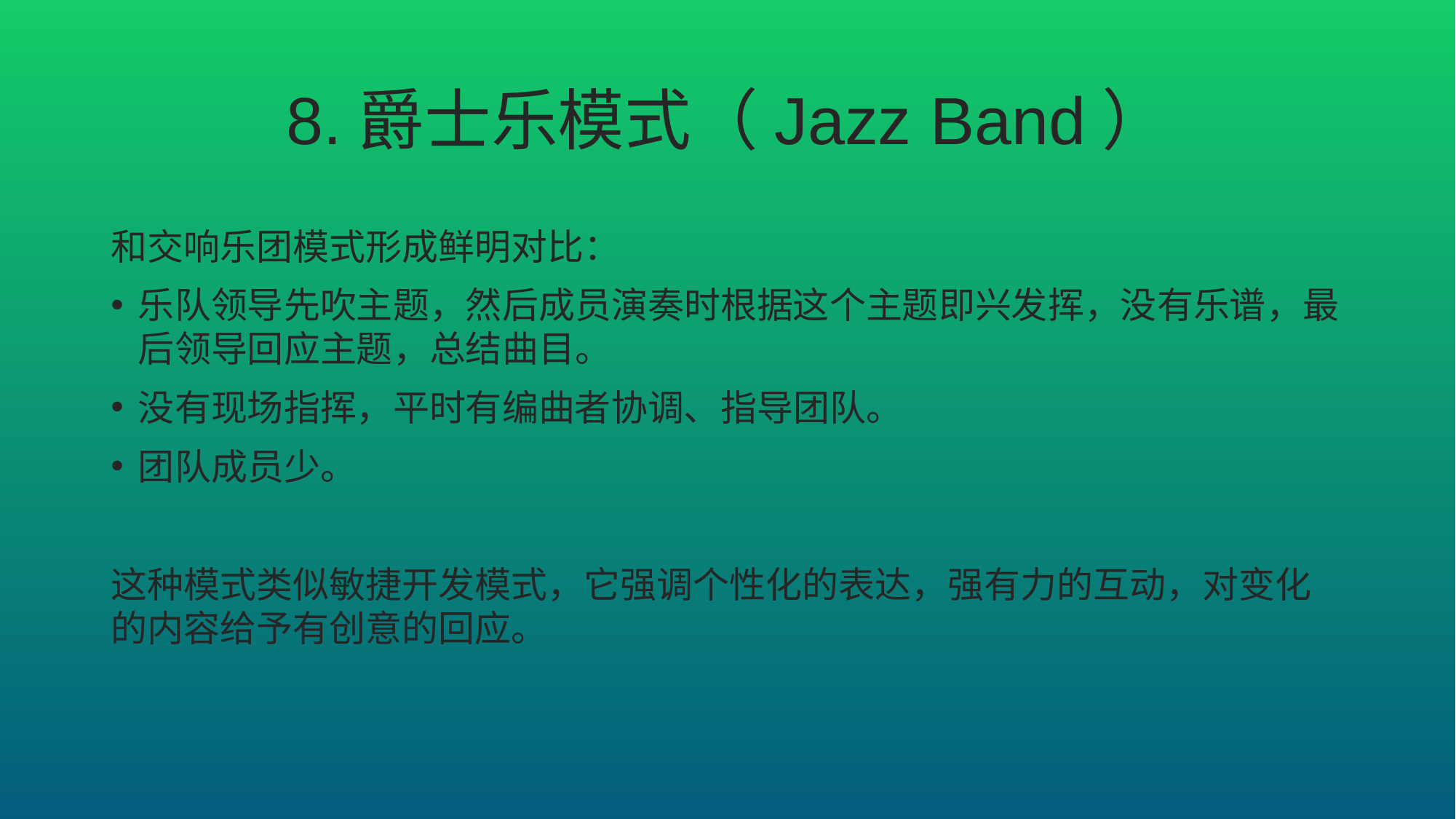

# 8.爵士乐模式（Jazz Band）
和交响乐团模式形成鲜明对比：
乐队领导先吹主题，然后成员演奏时根据这个主题即兴发挥，没有乐谱，最后领导回应主题，总结曲目。
没有现场指挥，平时有编曲者协调、指导团队。
团队成员少。

这种模式类似敏捷开发模式，它强调个性化的表达，强有力的互动，对变化的内容给予有创意的回应。